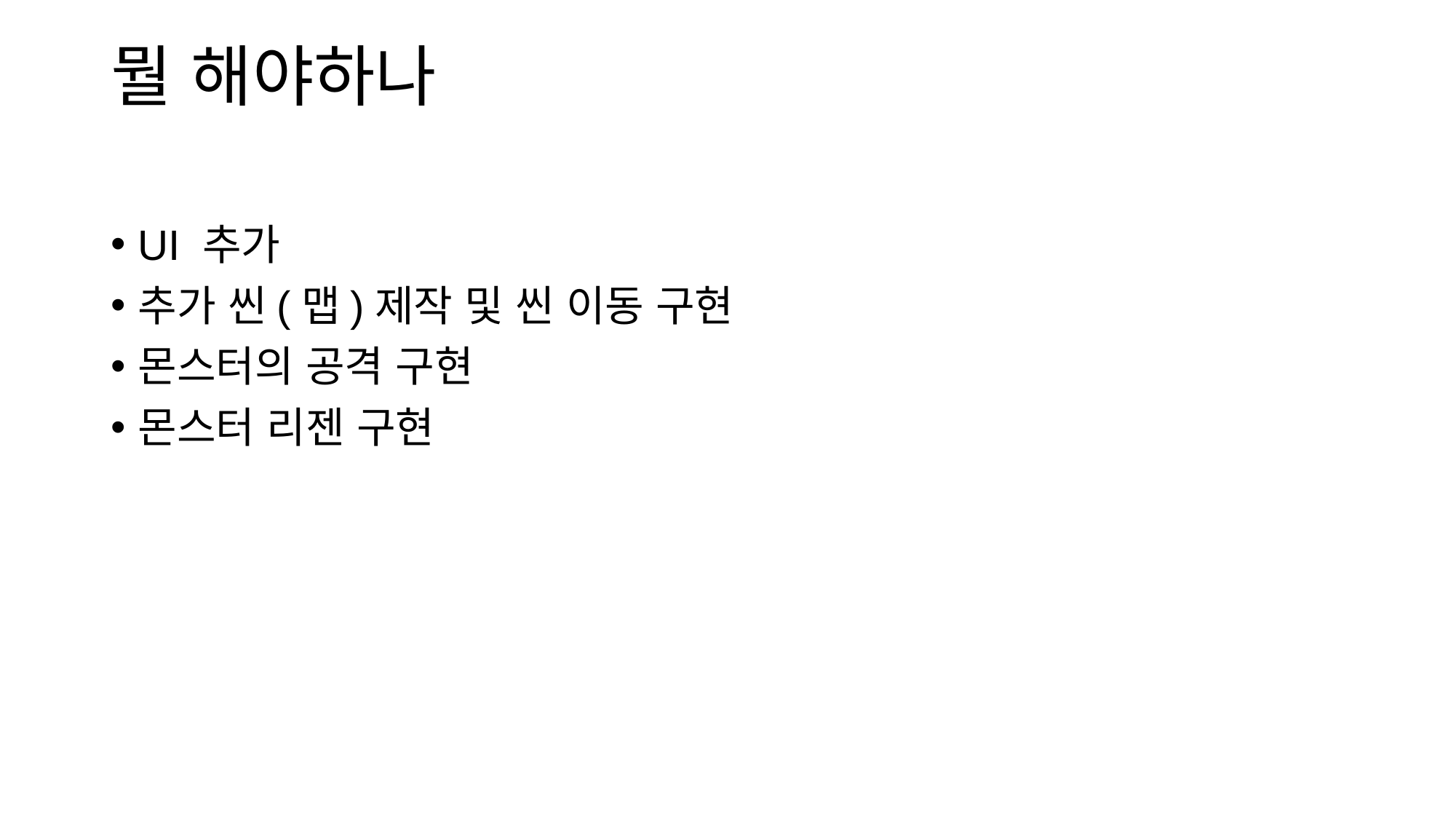

# 뭘 해야하나
UI 추가
추가 씬(맵)제작 및 씬 이동 구현
몬스터의 공격 구현
몬스터 리젠 구현